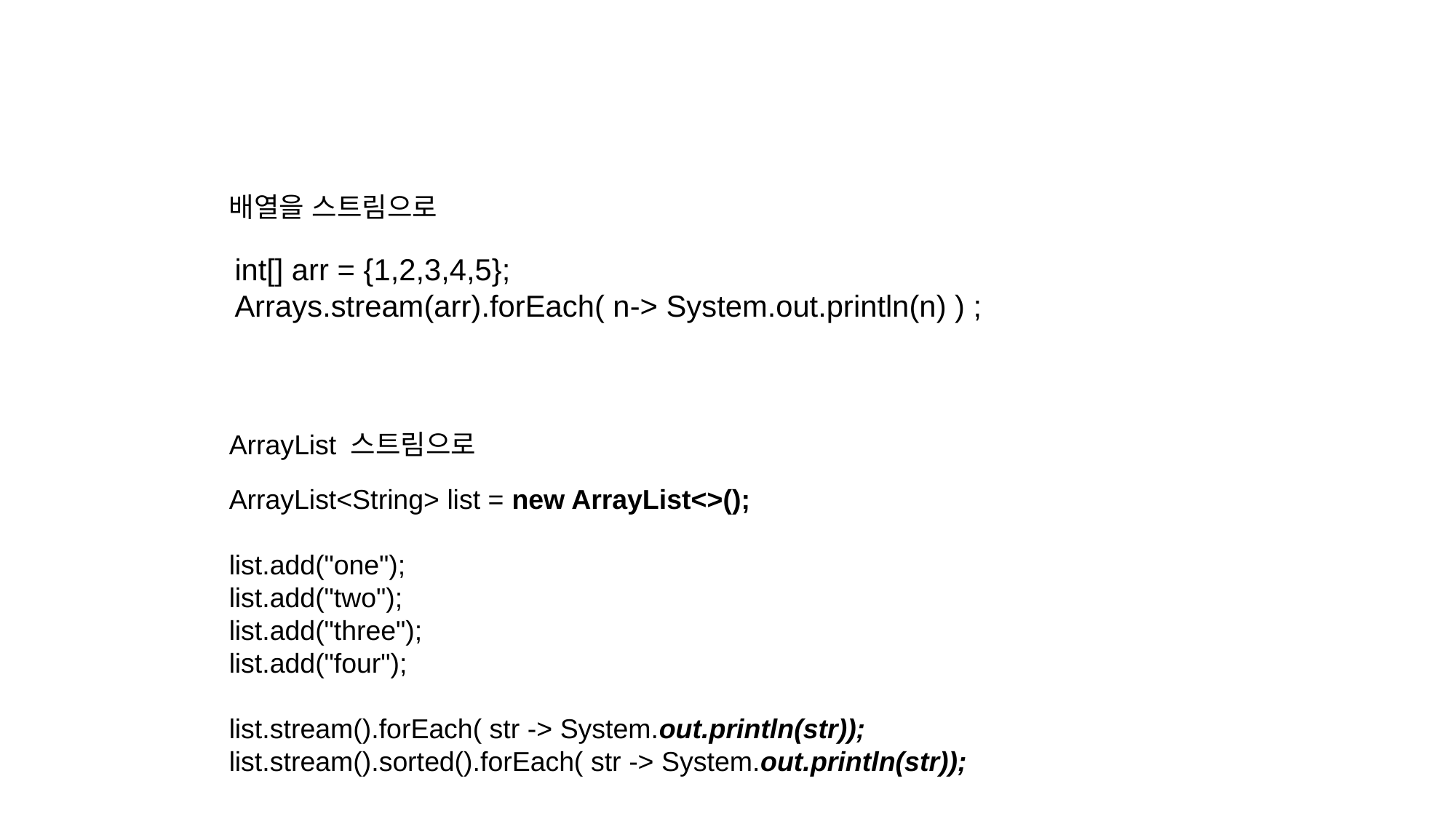

배열을 스트림으로

int[] arr = {1,2,3,4,5};
Arrays.stream(arr).forEach( n-> System.out.println(n) ) ;
ArrayList 스트림으로

ArrayList<String> list = new ArrayList<>();

list.add("one");
list.add("two");
list.add("three");
list.add("four");

list.stream().forEach( str -> System.out.println(str));
list.stream().sorted().forEach( str -> System.out.println(str));